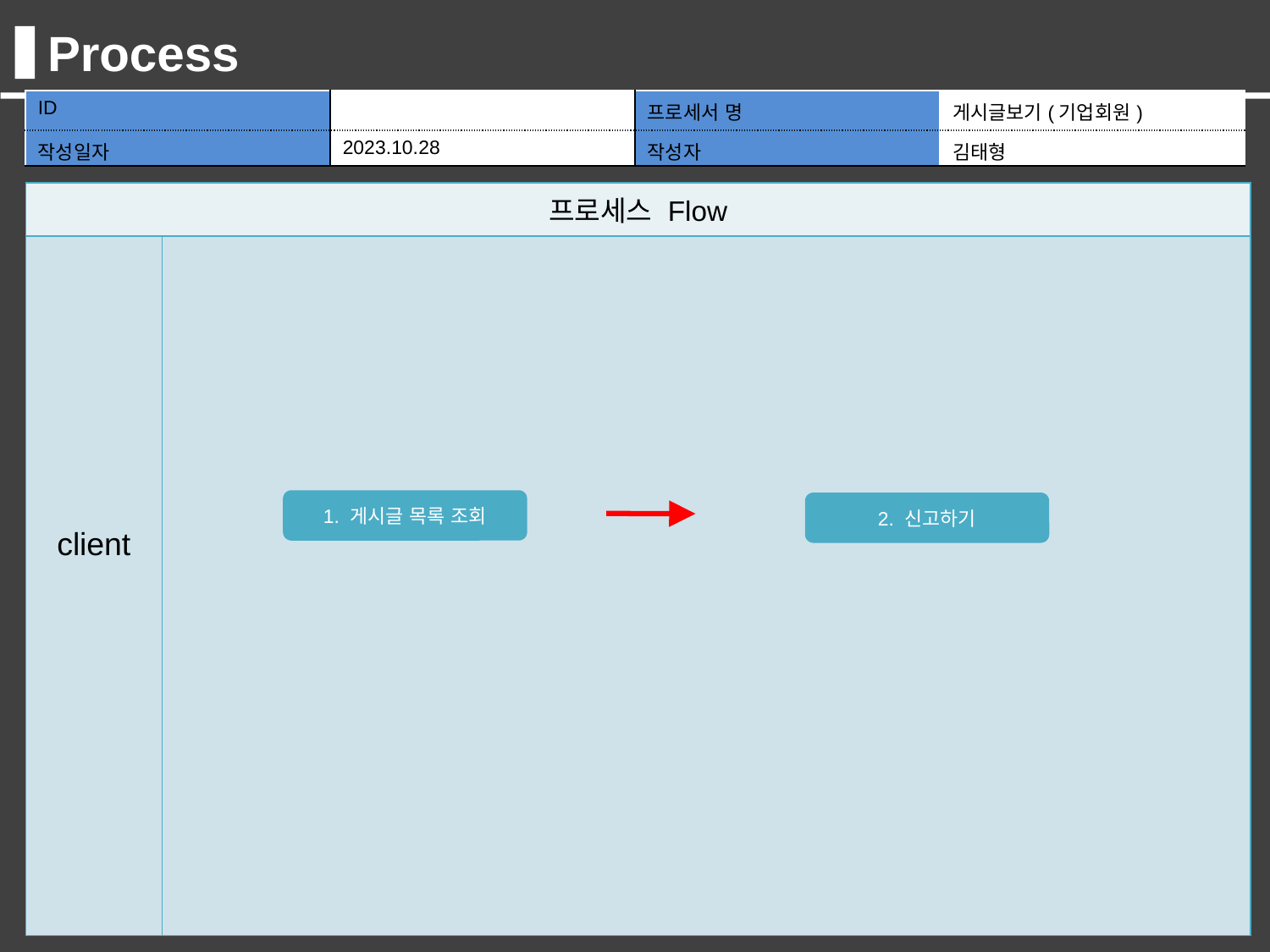

Process

| ID |  | 프로세서 명 | 게시글보기(기업회원) |
| --- | --- | --- | --- |
| 작성일자 | 2023.10.28 | 작성자 | 김태형 |

| 프로세스 Flow |  |
| --- | --- |
| client |  |
1. 게시글 목록 조회
2. 신고하기